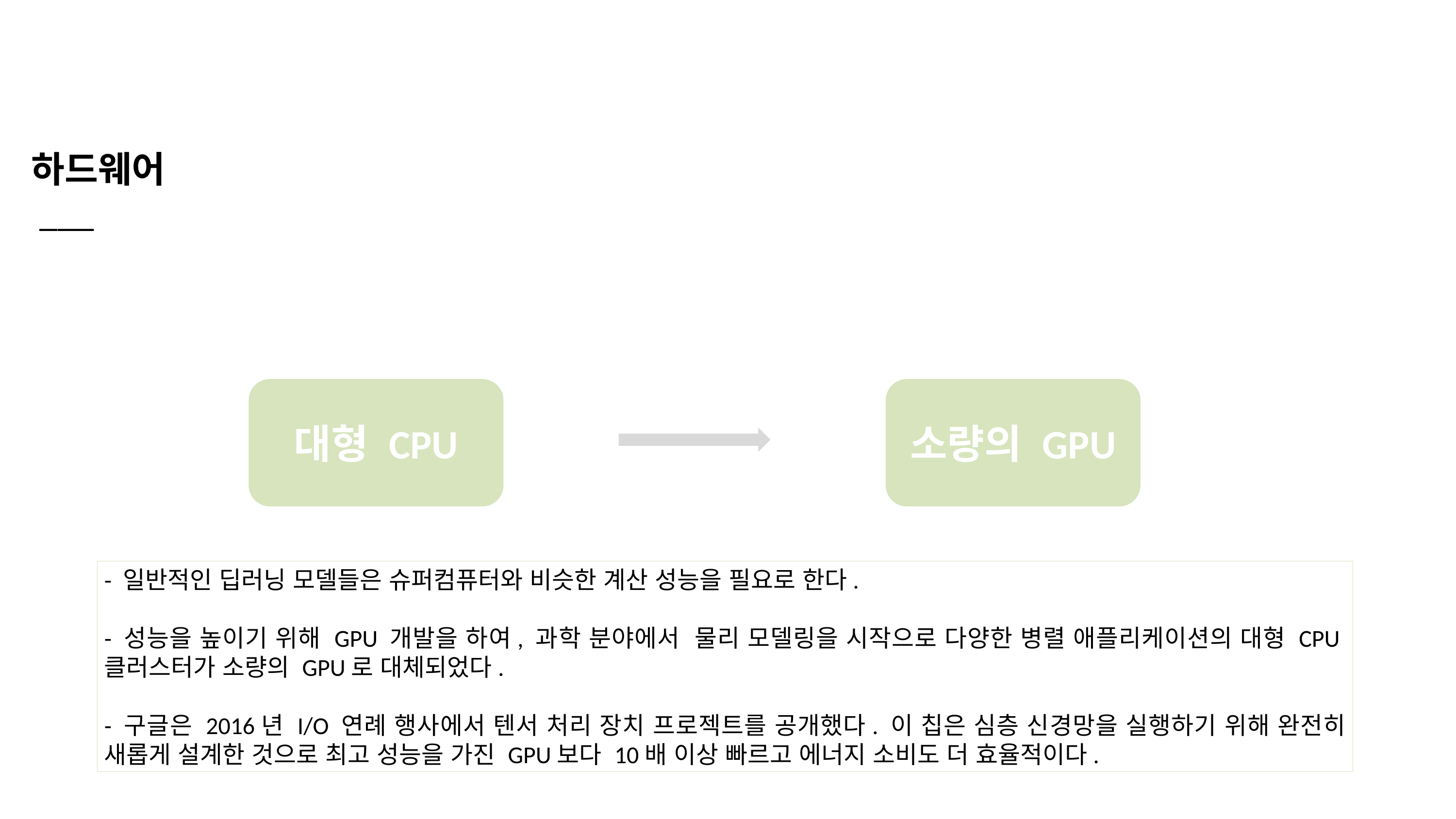

하드웨어
 ___
대형 CPU
소량의 GPU

- 일반적인 딥러닝 모델들은 슈퍼컴퓨터와 비슷한 계산 성능을 필요로 한다.

- 성능을 높이기 위해 GPU 개발을 하여, 과학 분야에서  물리 모델링을 시작으로 다양한 병렬 애플리케이션의 대형 CPU클러스터가 소량의 GPU로 대체되었다.

- 구글은 2016년 I/O 연례 행사에서 텐서 처리 장치 프로젝트를 공개했다. 이 칩은 심층 신경망을 실행하기 위해 완전히 새롭게 설계한 것으로 최고 성능을 가진 GPU보다 10배 이상 빠르고 에너지 소비도 더 효율적이다.